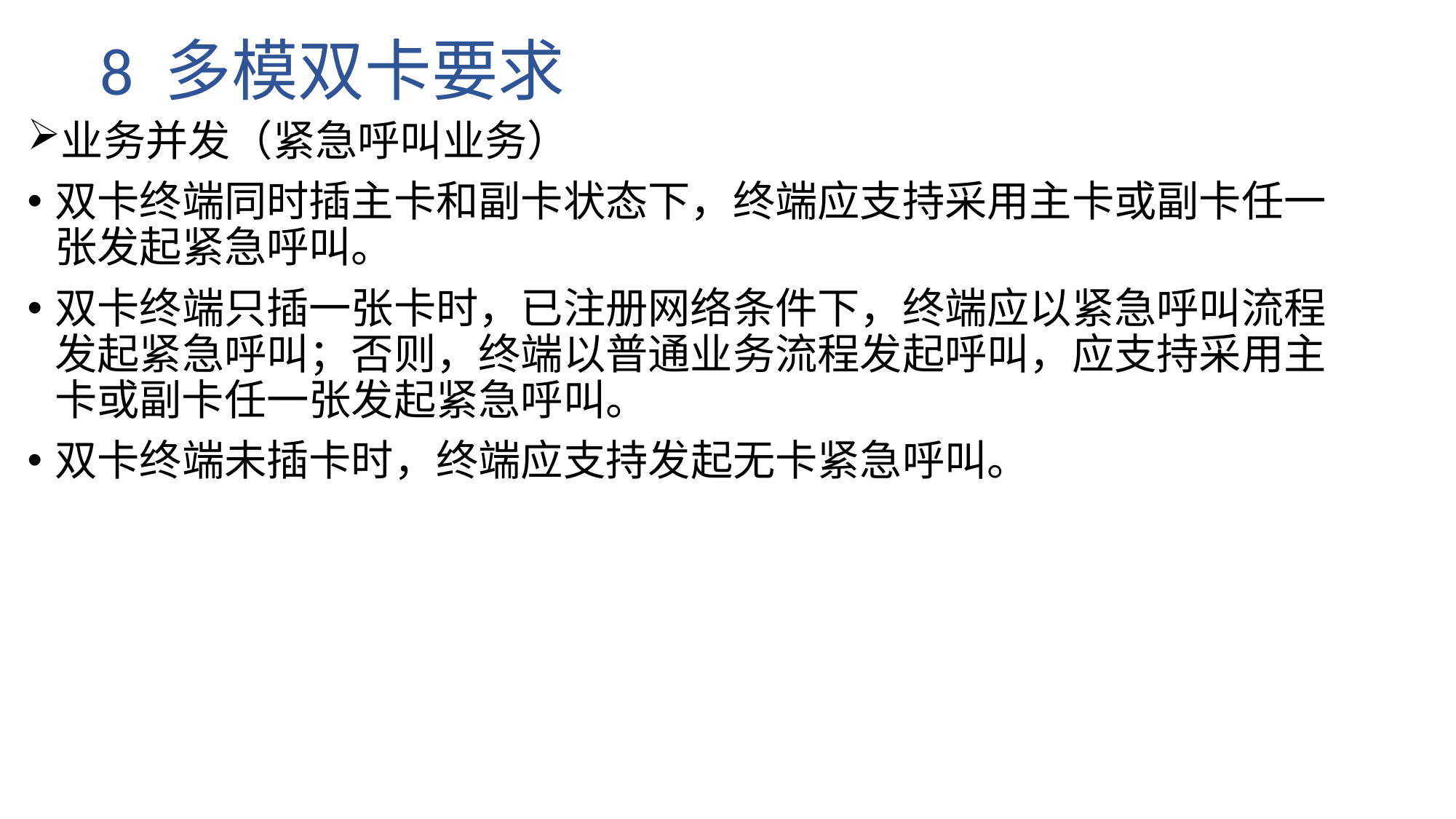

# 8 多模双卡要求
业务并发（紧急呼叫业务）
双卡终端同时插主卡和副卡状态下，终端应支持采用主卡或副卡任一张发起紧急呼叫。
双卡终端只插一张卡时，已注册网络条件下，终端应以紧急呼叫流程发起紧急呼叫；否则，终端以普通业务流程发起呼叫，应支持采用主卡或副卡任一张发起紧急呼叫。
双卡终端未插卡时，终端应支持发起无卡紧急呼叫。